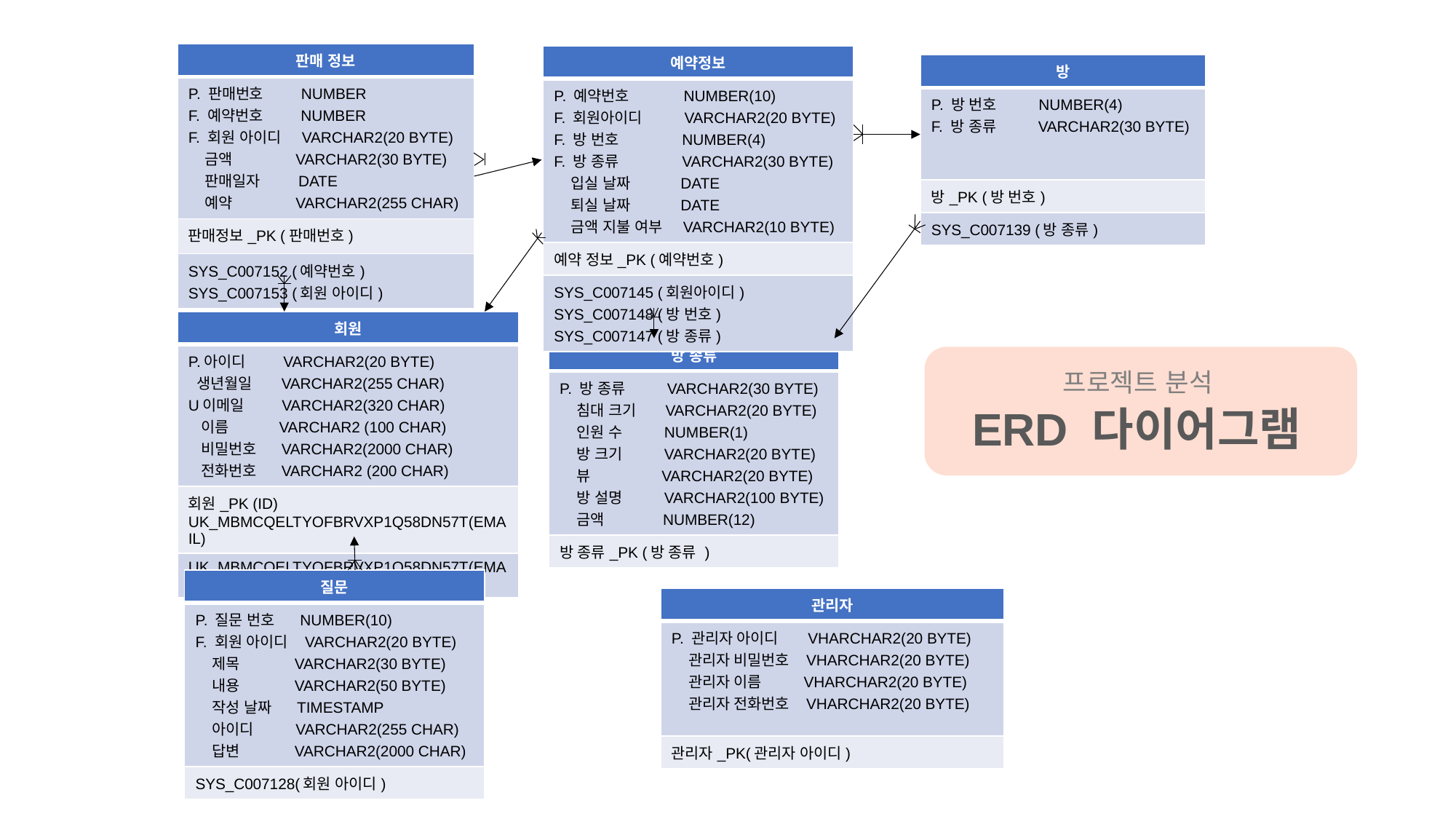

| 판매 정보 |
| --- |
| P. 판매번호 NUMBER F. 예약번호 NUMBER F. 회원 아이디 VARCHAR2(20 BYTE) 금액 VARCHAR2(30 BYTE) 판매일자 DATE 예약 VARCHAR2(255 CHAR) |
| 판매정보\_PK (판매번호) |
| SYS\_C007152 (예약번호) SYS\_C007153 (회원 아이디) |
| 예약정보 |
| --- |
| P. 예약번호 NUMBER(10) F. 회원아이디 VARCHAR2(20 BYTE) F. 방 번호 NUMBER(4) F. 방 종류 VARCHAR2(30 BYTE) 입실 날짜 DATE 퇴실 날짜 DATE 금액 지불 여부 VARCHAR2(10 BYTE) |
| 예약 정보\_PK (예약번호) |
| SYS\_C007145 (회원아이디) SYS\_C007148 (방 번호) SYS\_C007147 (방 종류) |
| 방 |
| --- |
| P. 방 번호 NUMBER(4) F. 방 종류 VARCHAR2(30 BYTE) |
| 방\_PK (방 번호) |
| SYS\_C007139 (방 종류) |
| 회원 |
| --- |
| P.아이디 VARCHAR2(20 BYTE) 생년월일 VARCHAR2(255 CHAR) U이메일 VARCHAR2(320 CHAR) 이름 VARCHAR2 (100 CHAR) 비밀번호 VARCHAR2(2000 CHAR) 전화번호 VARCHAR2 (200 CHAR) |
| 회원\_PK (ID) UK\_MBMCQELTYOFBRVXP1Q58DN57T(EMAIL) |
| UK\_MBMCQELTYOFBRVXP1Q58DN57T(EMAL) |
| 방 종류 |
| --- |
| P. 방 종류 VARCHAR2(30 BYTE) 침대 크기 VARCHAR2(20 BYTE) 인원 수 NUMBER(1) 방 크기 VARCHAR2(20 BYTE) 뷰 VARCHAR2(20 BYTE) 방 설명 VARCHAR2(100 BYTE) 금액 NUMBER(12) |
| 방 종류\_PK (방 종류 ) |

프로젝트 분석
ERD 다이어그램
| 질문 |
| --- |
| P. 질문 번호 NUMBER(10) F. 회원 아이디 VARCHAR2(20 BYTE) 제목 VARCHAR2(30 BYTE) 내용 VARCHAR2(50 BYTE) 작성 날짜 TIMESTAMP 아이디 VARCHAR2(255 CHAR) 답변 VARCHAR2(2000 CHAR) |
| SYS\_C007128(회원 아이디) |
| 관리자 |
| --- |
| P. 관리자 아이디 VHARCHAR2(20 BYTE) 관리자 비밀번호 VHARCHAR2(20 BYTE) 관리자 이름 VHARCHAR2(20 BYTE) 관리자 전화번호 VHARCHAR2(20 BYTE) |
| 관리자\_PK(관리자 아이디) |